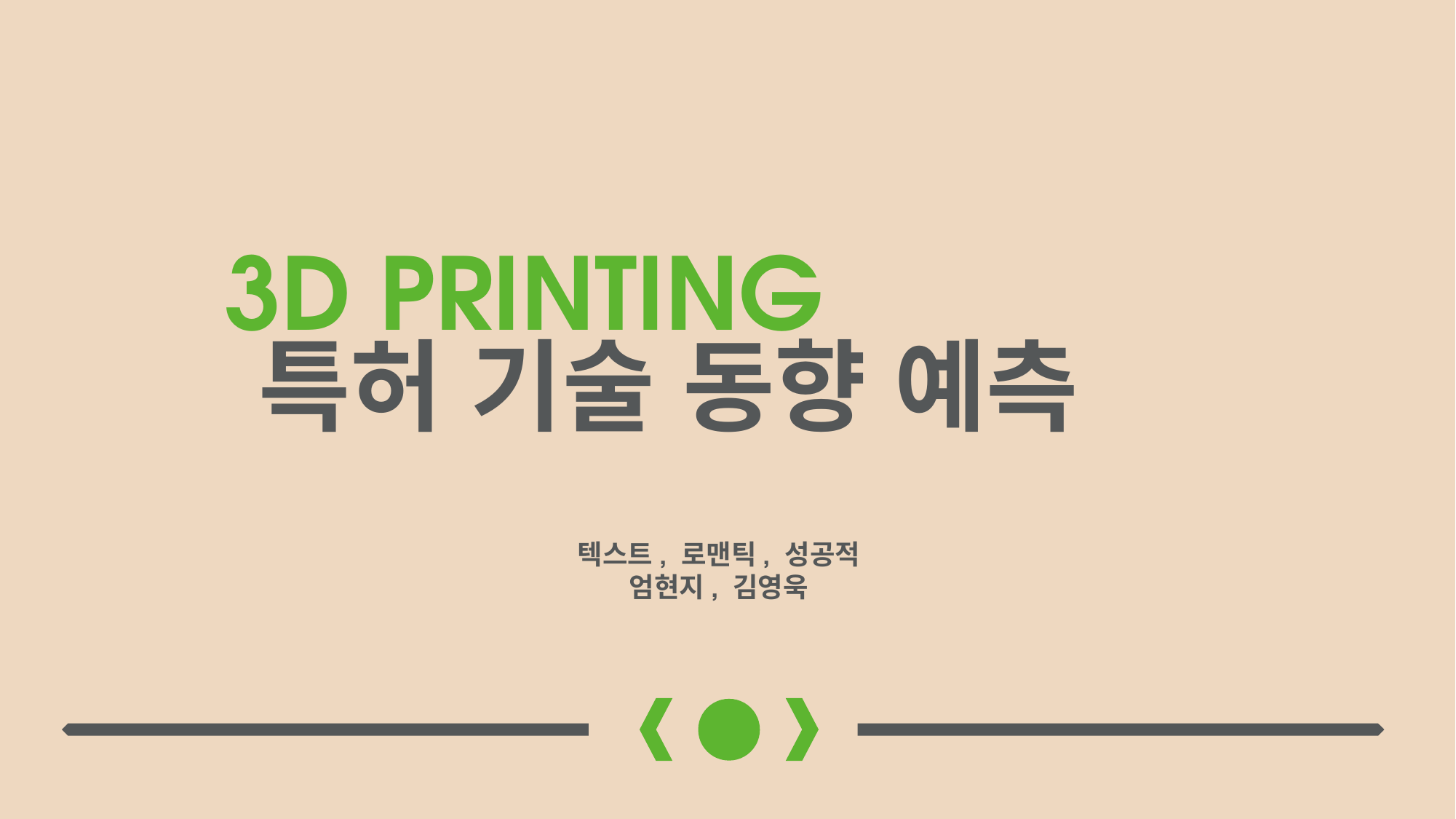

3D PRINTING
특허 기술 동향 예측
텍스트, 로맨틱, 성공적
엄현지, 김영욱